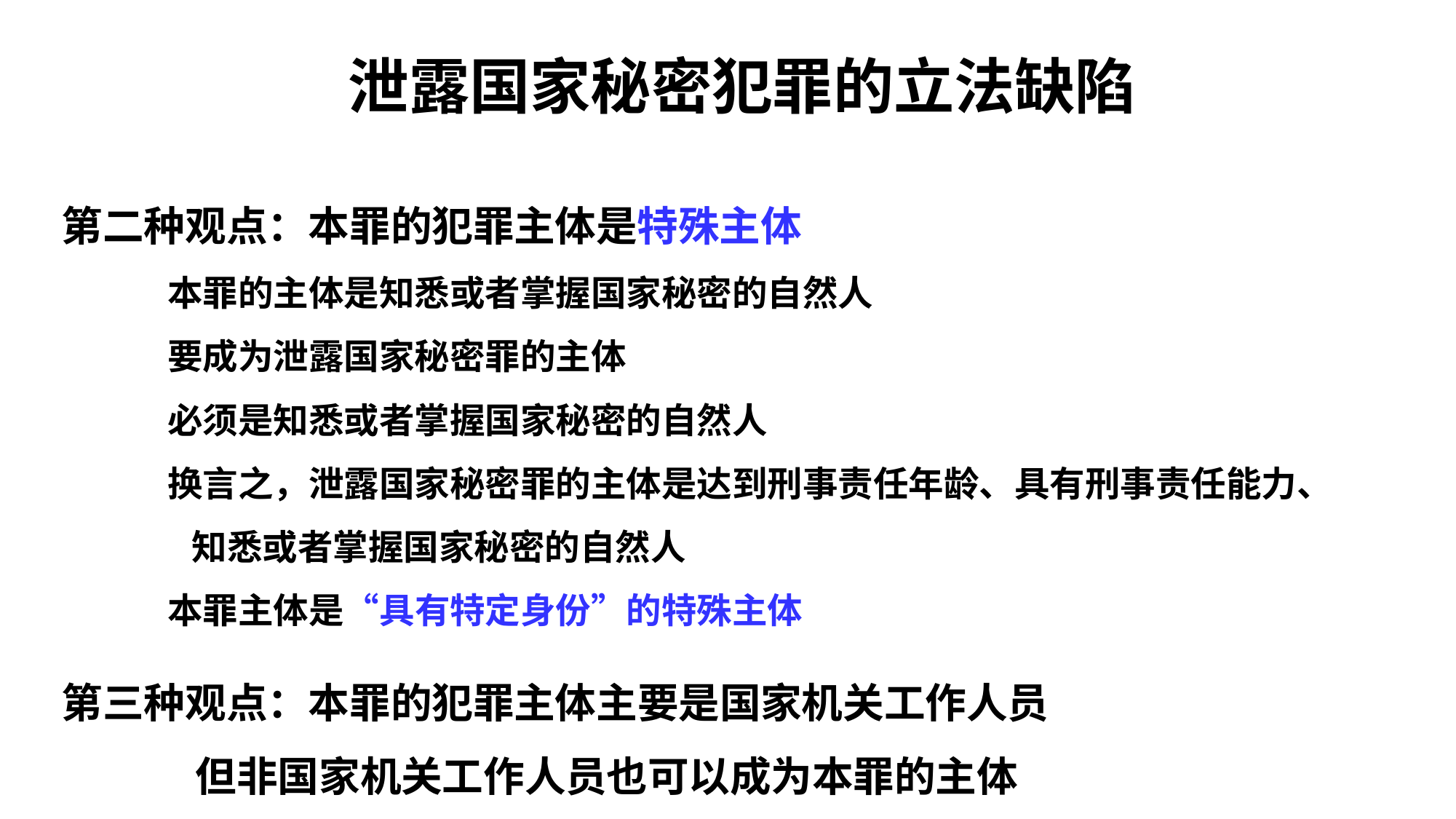

# 泄露国家秘密犯罪的立法缺陷
第二种观点：本罪的犯罪主体是特殊主体
	本罪的主体是知悉或者掌握国家秘密的自然人
	要成为泄露国家秘密罪的主体
	必须是知悉或者掌握国家秘密的自然人
	换言之，泄露国家秘密罪的主体是达到刑事责任年龄、具有刑事责任能力、
		  知悉或者掌握国家秘密的自然人
	本罪主体是“具有特定身份”的特殊主体

第三种观点：本罪的犯罪主体主要是国家机关工作人员
		  但非国家机关工作人员也可以成为本罪的主体